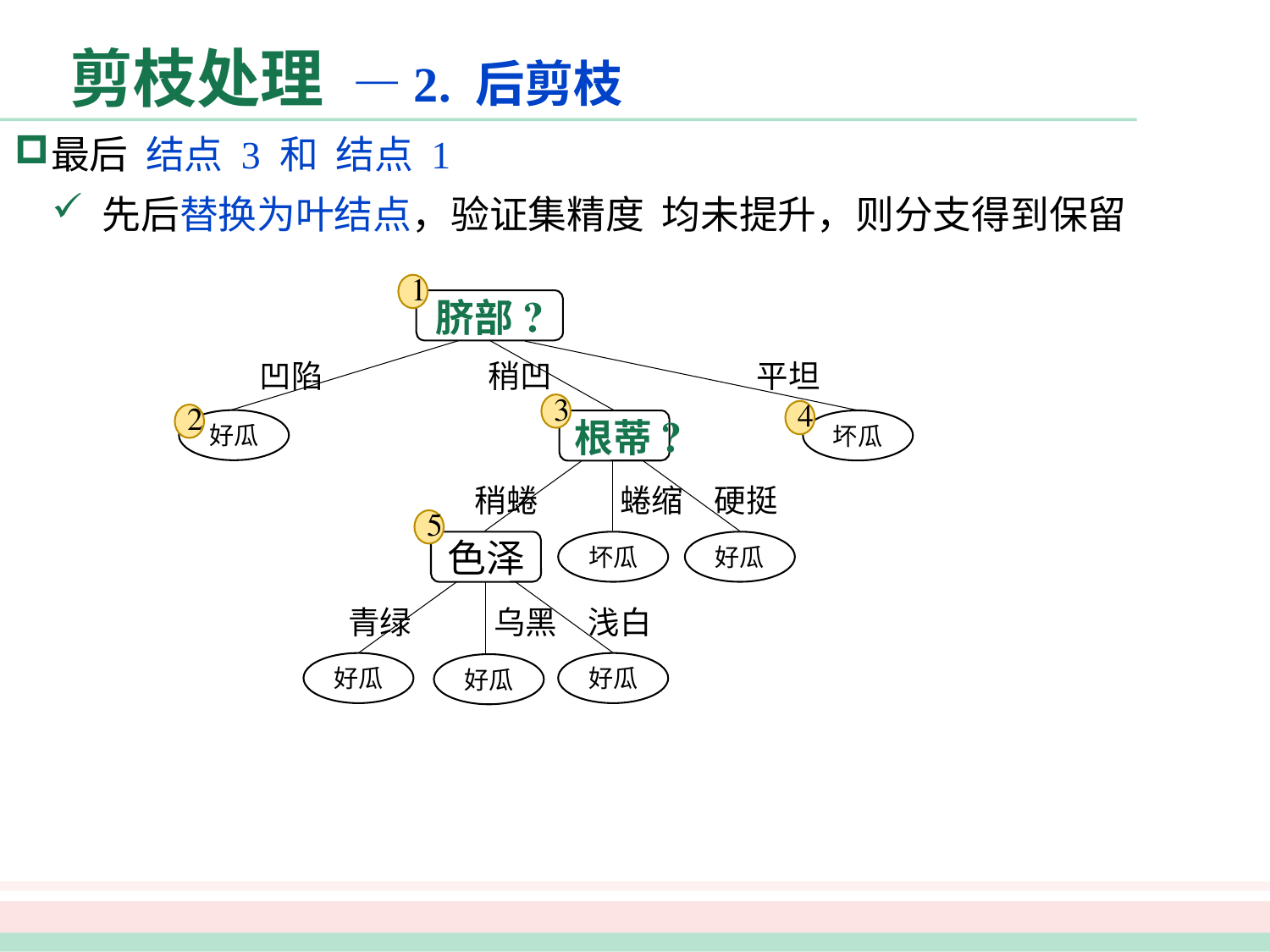

剪枝处理  —2. 后剪枝
最后  结点 3 和  结点 1
先后替换为叶结点，验证集精度  均未提升，则分支得到保留

1
脐部?
凹陷
稍凹
平坦
3
4
坏瓜
根蒂?
稍蜷
蜷缩
硬挺
5
色泽
好瓜
坏瓜
青绿
乌黑
浅白
好瓜
好瓜
2
好瓜
好瓜